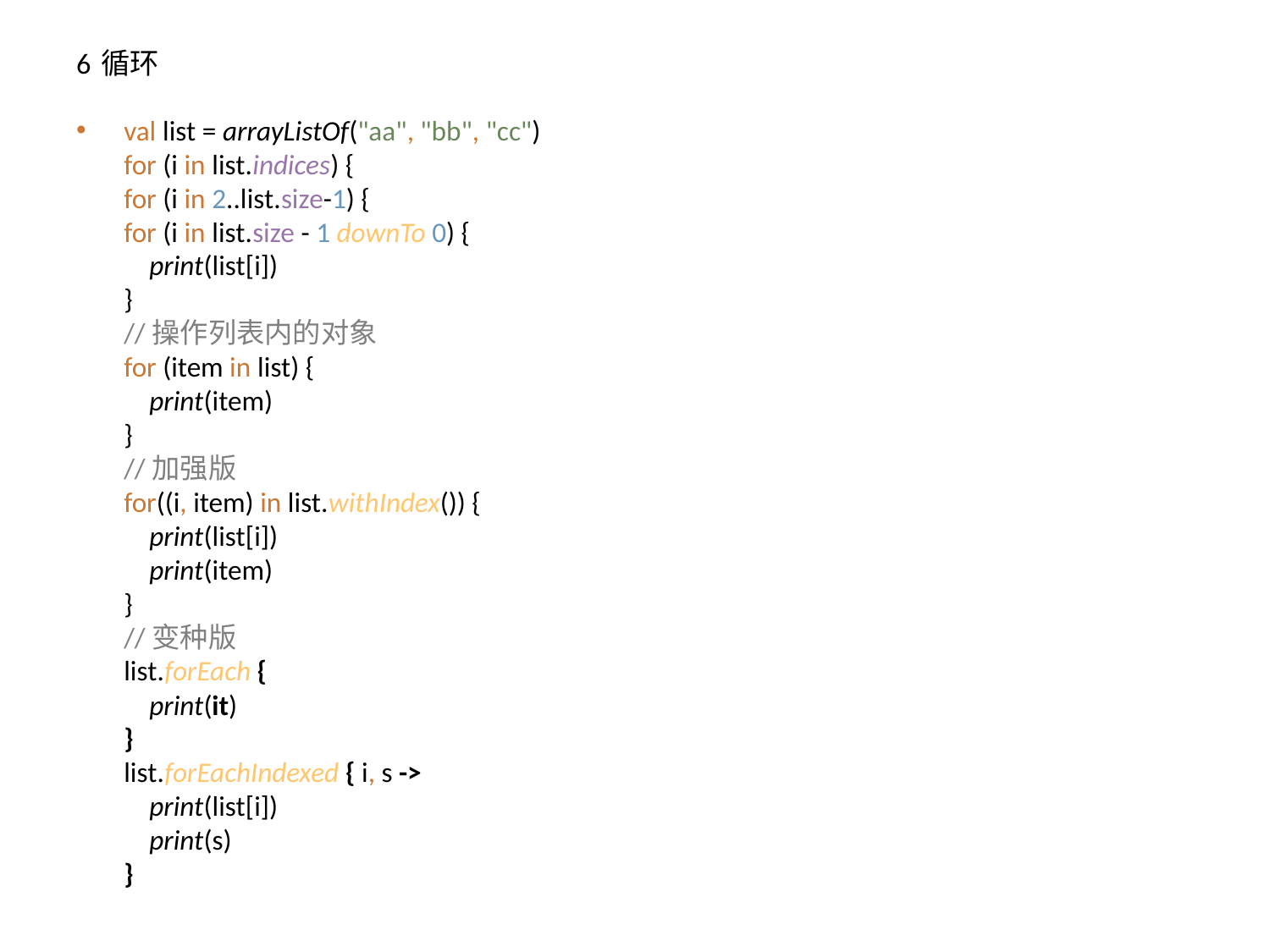

# 6 循环
val list = arrayListOf("aa", "bb", "cc")
for (i in list.indices) {
for (i in 2..list.size-1) {
for (i in list.size - 1 downTo 0) {
    print(list[i])
}
//操作列表内的对象
for (item in list) {
    print(item)
}
//加强版
for((i, item) in list.withIndex()) {
    print(list[i])
    print(item)
}
//变种版
list.forEach {
    print(it)
}
list.forEachIndexed { i, s ->
    print(list[i])
    print(s)
}